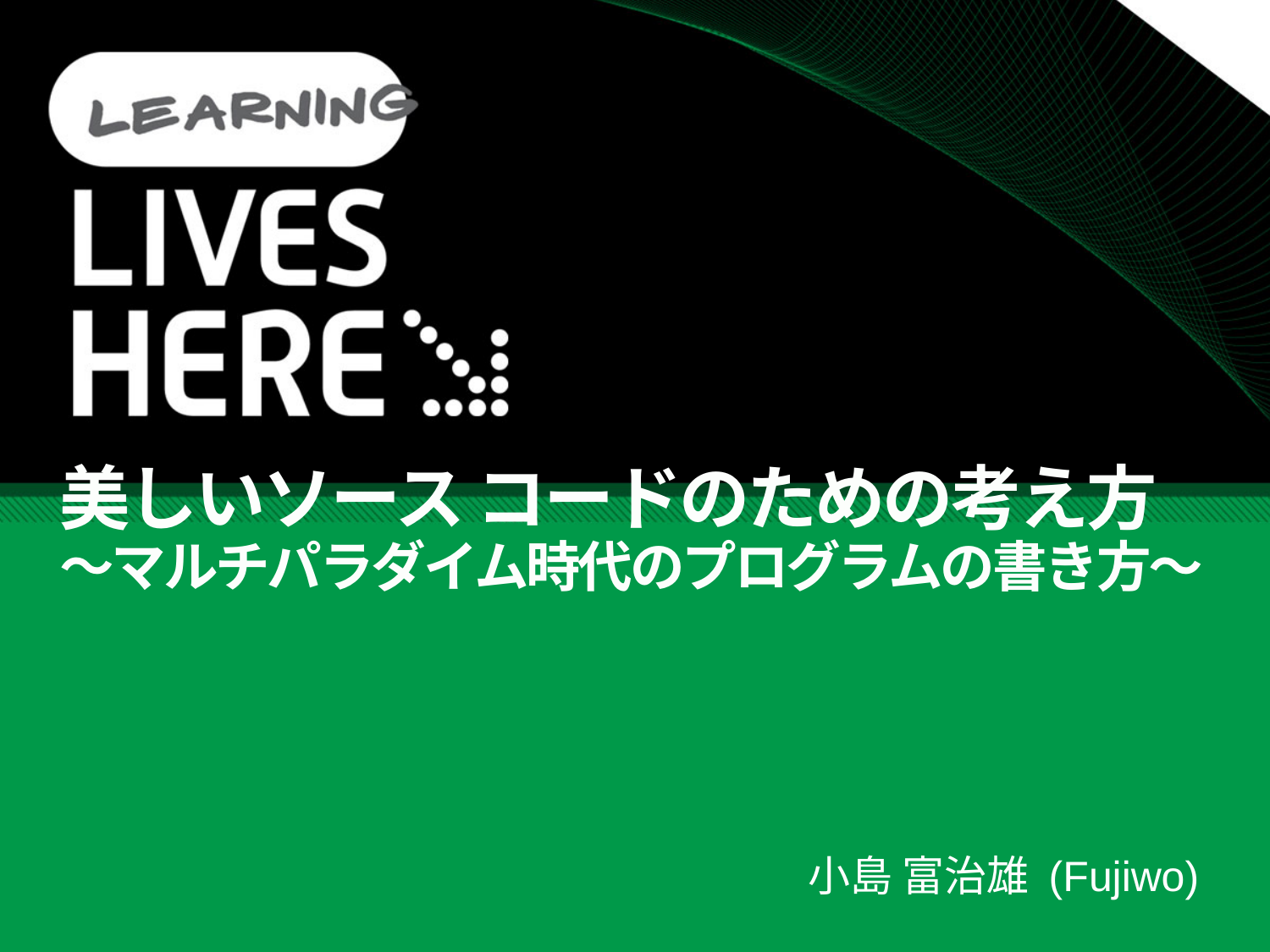

# 美しいソース コードのための考え方 ～マルチパラダイム時代のプログラムの書き方～

小島 富治雄 (Fujiwo)